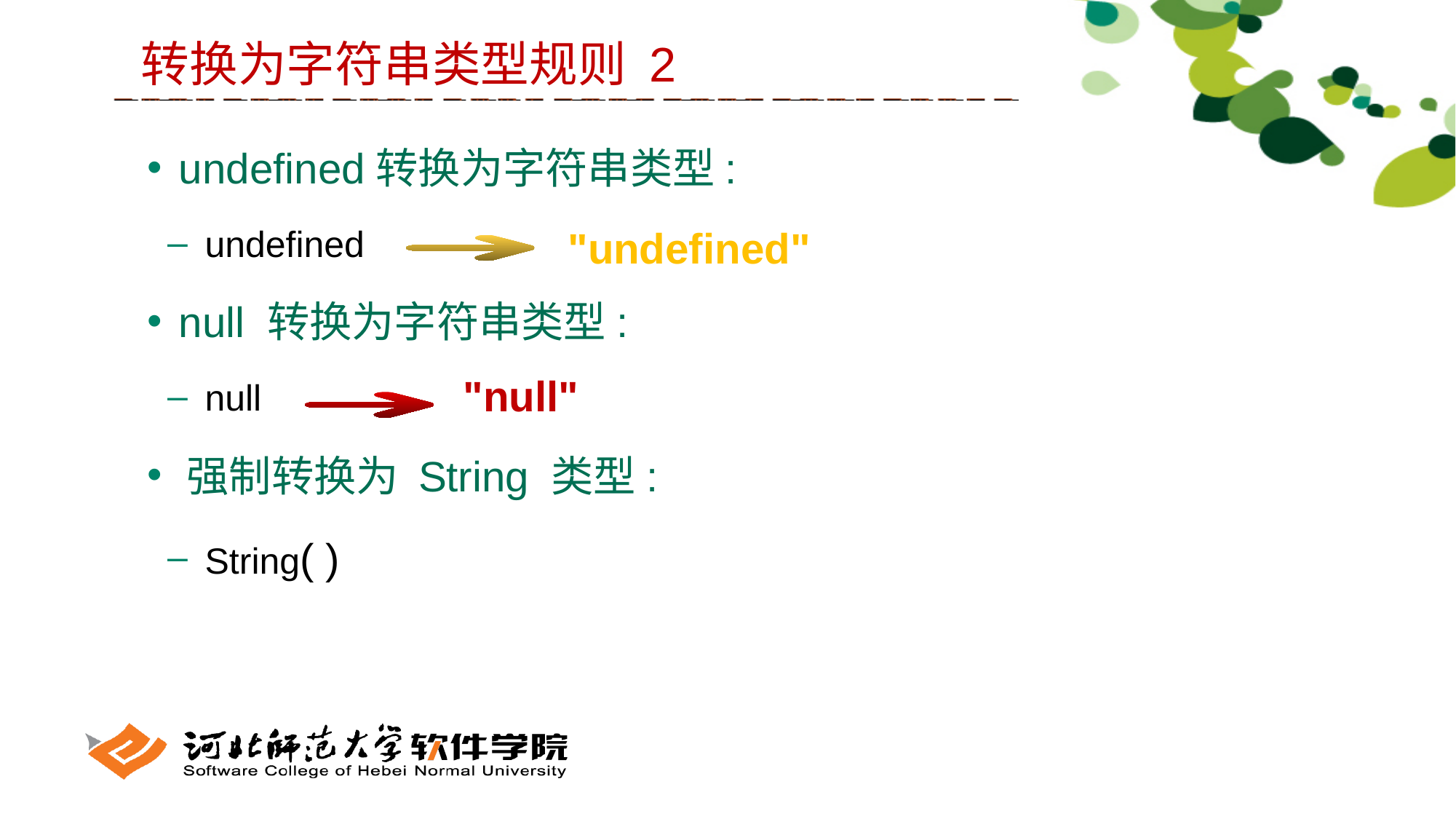

转换为字符串类型规则 2
 undefined转换为字符串类型:
 undefined
 null 转换为字符串类型:
 null
 强制转换为 String 类型:
 String( )

"undefined"

"null"